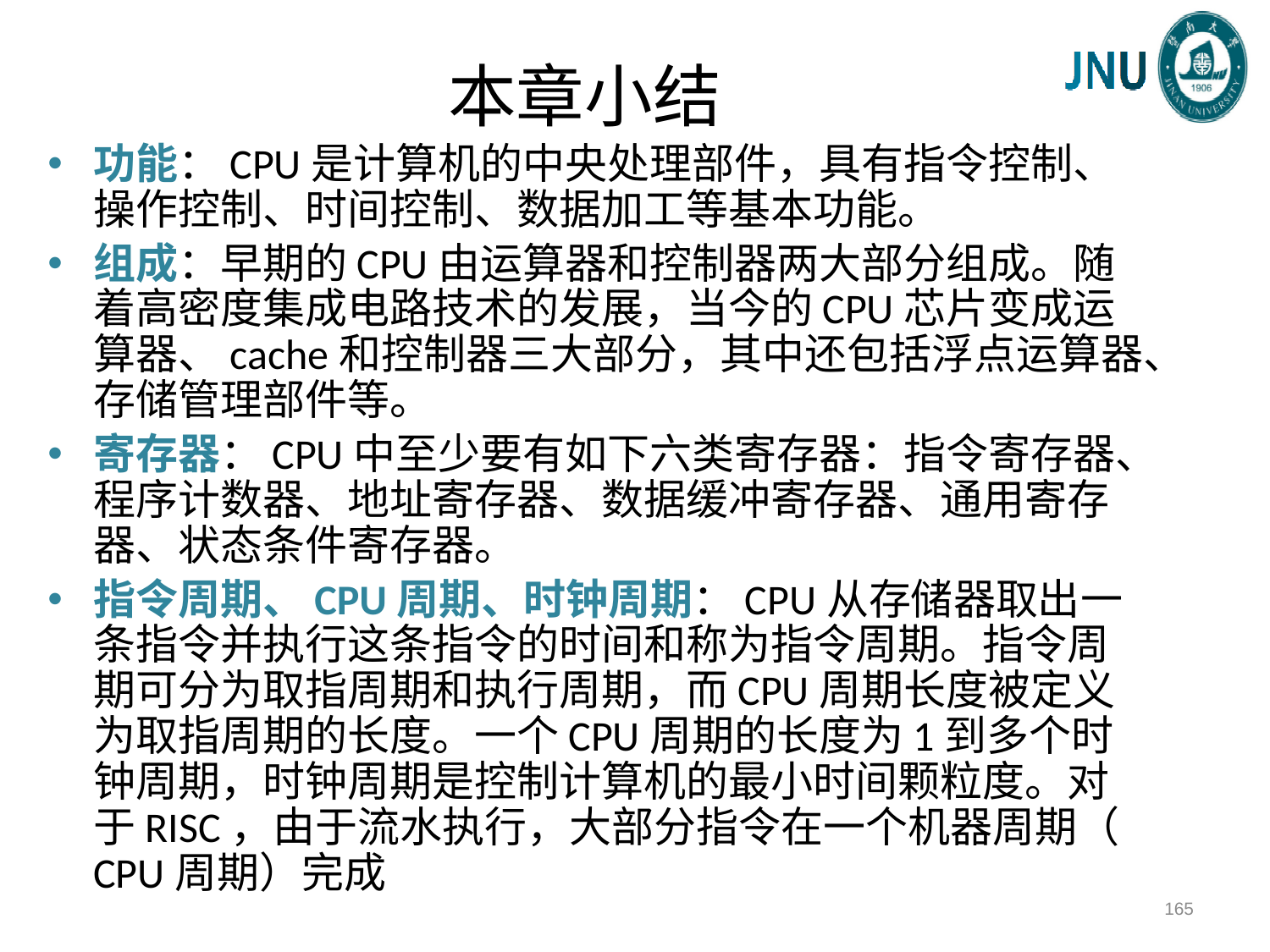

# 本章小结
功能：CPU是计算机的中央处理部件，具有指令控制、操作控制、时间控制、数据加工等基本功能。
组成：早期的CPU由运算器和控制器两大部分组成。随着高密度集成电路技术的发展，当今的CPU芯片变成运算器、cache和控制器三大部分，其中还包括浮点运算器、存储管理部件等。
寄存器：CPU中至少要有如下六类寄存器：指令寄存器、程序计数器、地址寄存器、数据缓冲寄存器、通用寄存器、状态条件寄存器。
指令周期、CPU周期、时钟周期：CPU从存储器取出一条指令并执行这条指令的时间和称为指令周期。指令周期可分为取指周期和执行周期，而CPU周期长度被定义为取指周期的长度。一个CPU周期的长度为1到多个时钟周期，时钟周期是控制计算机的最小时间颗粒度。对于RISC，由于流水执行，大部分指令在一个机器周期（ CPU周期）完成
165